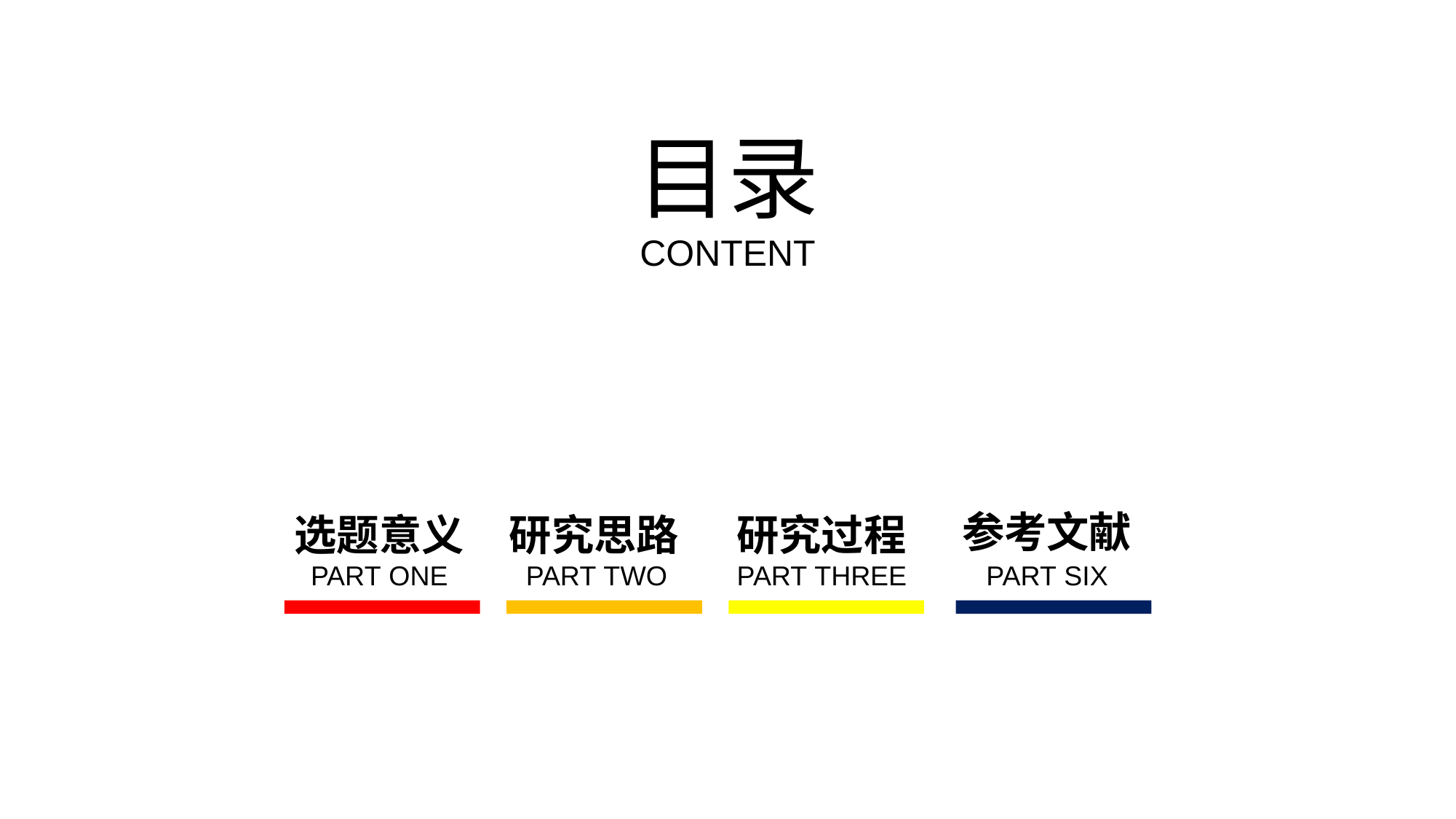

目录
CONTENT
参考文献
选题意义
研究思路
研究过程
PART ONE
PART TWO
PART THREE
PART SIX